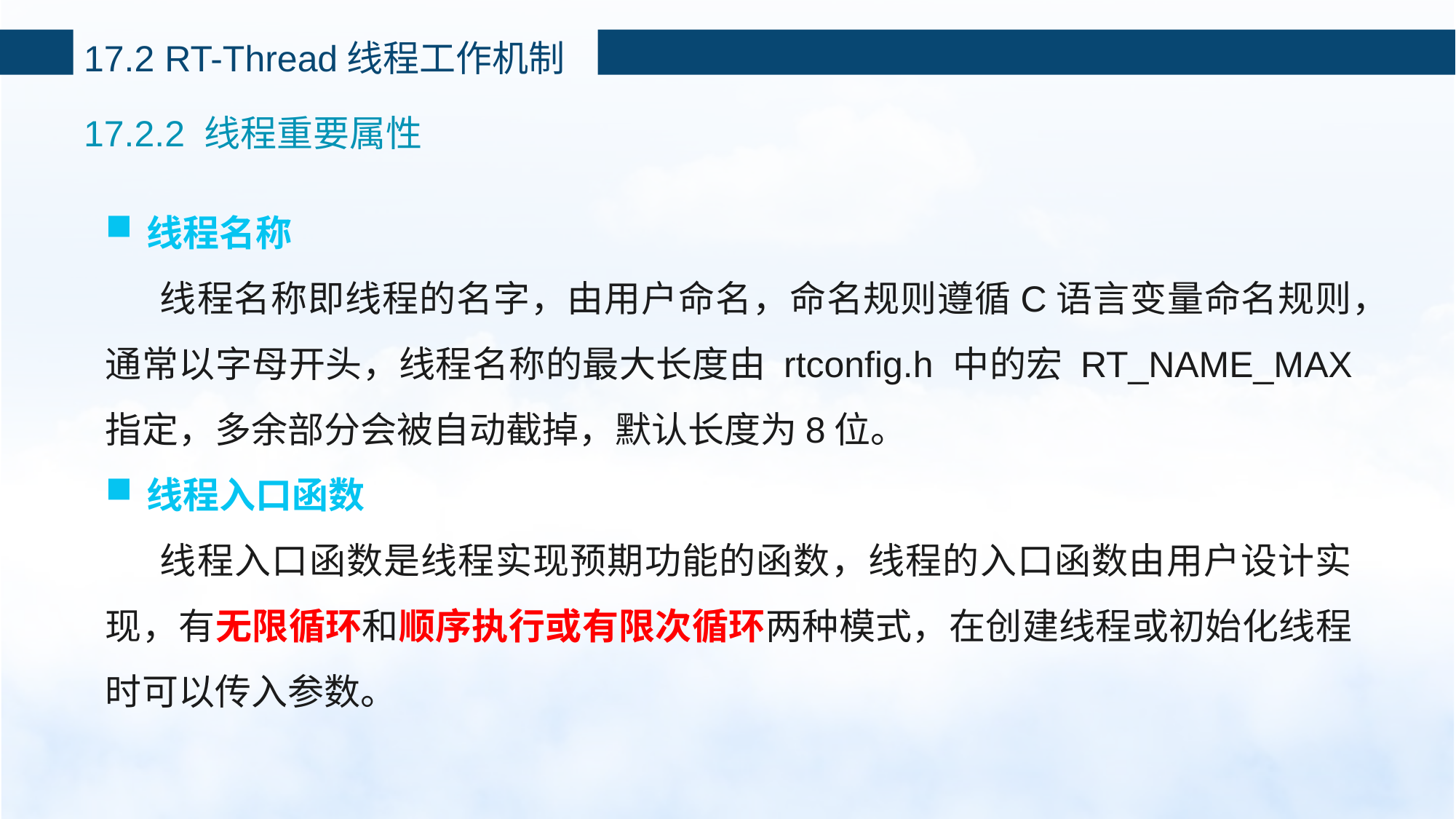

17.2 RT-Thread线程工作机制

17.2.2 线程重要属性
线程名称
线程名称即线程的名字，由用户命名，命名规则遵循C语言变量命名规则，通常以字母开头，线程名称的最大长度由 rtconfig.h 中的宏 RT_NAME_MAX 指定，多余部分会被自动截掉，默认长度为8位。
线程入口函数
线程入口函数是线程实现预期功能的函数，线程的入口函数由用户设计实现，有无限循环和顺序执行或有限次循环两种模式，在创建线程或初始化线程时可以传入参数。